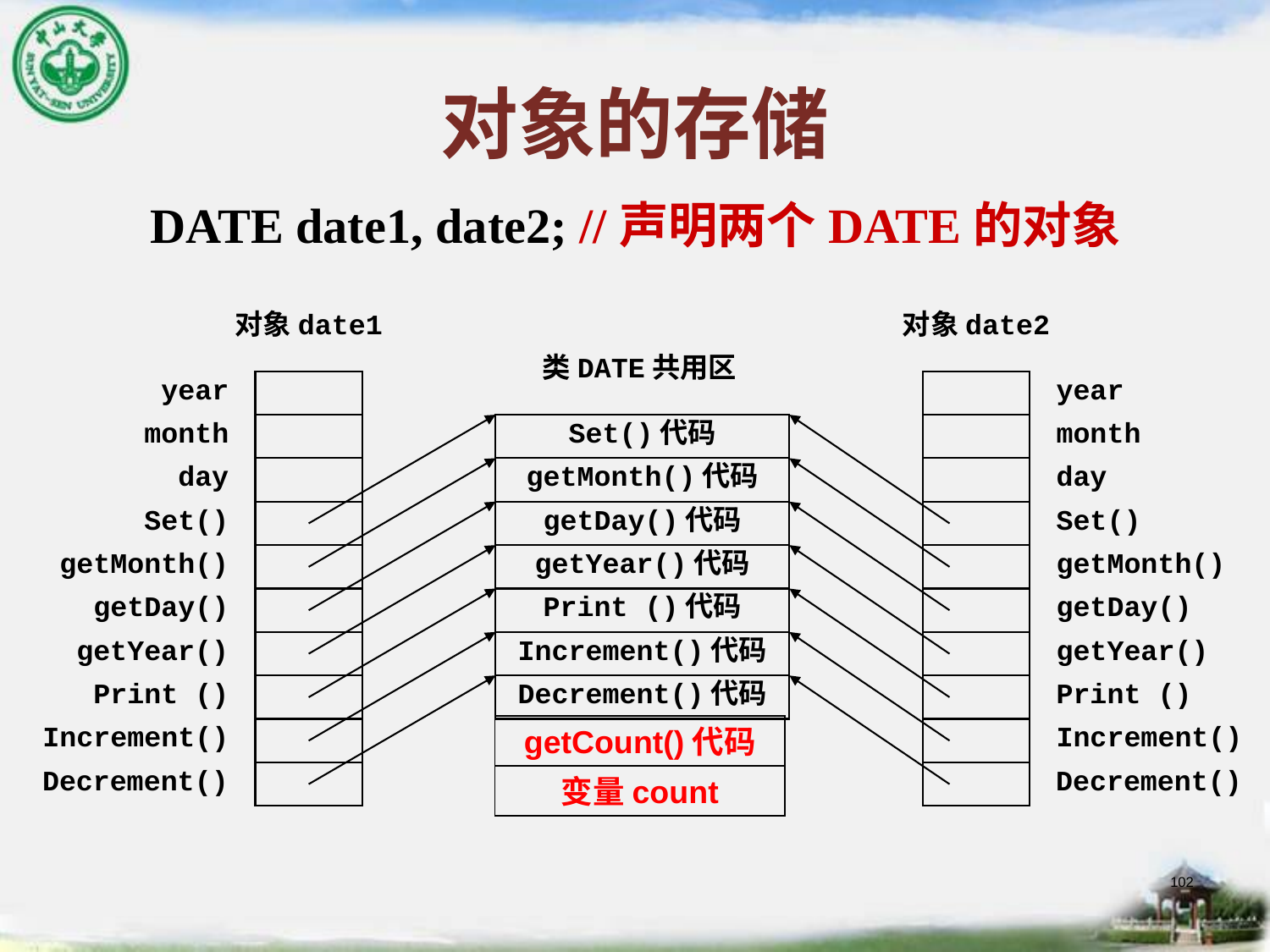

# 对象的存储
   DATE date1, date2; //声明两个DATE的对象
对象date1
对象date2
类DATE共用区

year

month

day

Set()

getMonth()

getDay()

getYear()

Print ()

Increment()

Decrement()

year

month

day

Set()

getMonth()

getDay()

getYear()

Print ()

Increment()

Decrement()

Set()代码

getMonth()代码

getDay()代码

getYear()代码

Print ()代码

Increment()代码

Decrement()代码

getCount()代码
变量count
102